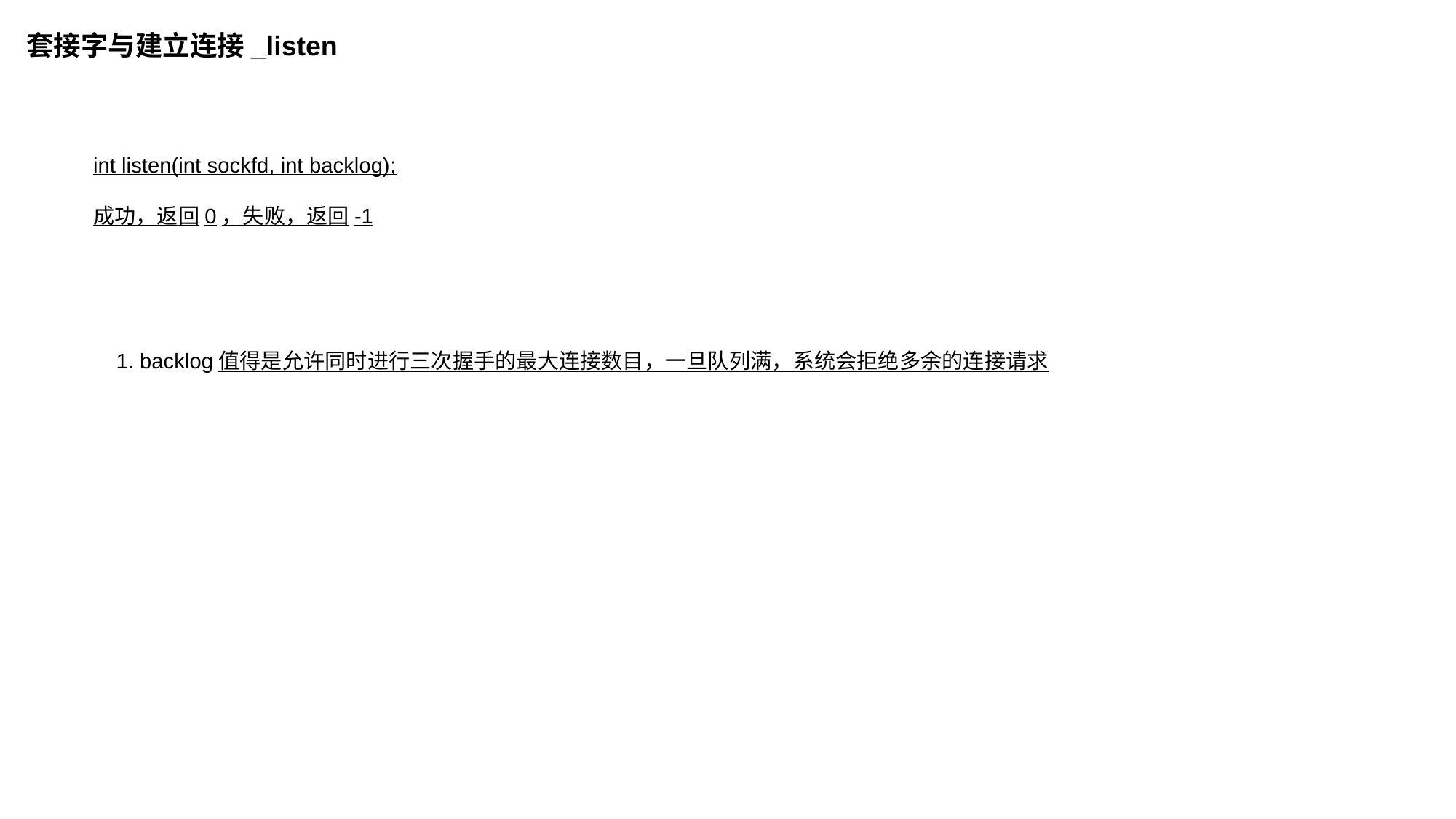

套接字与建立连接_listen
int listen(int sockfd, int backlog);

成功，返回0，失败，返回-1
1. backlog值得是允许同时进行三次握手的最大连接数目，一旦队列满，系统会拒绝多余的连接请求